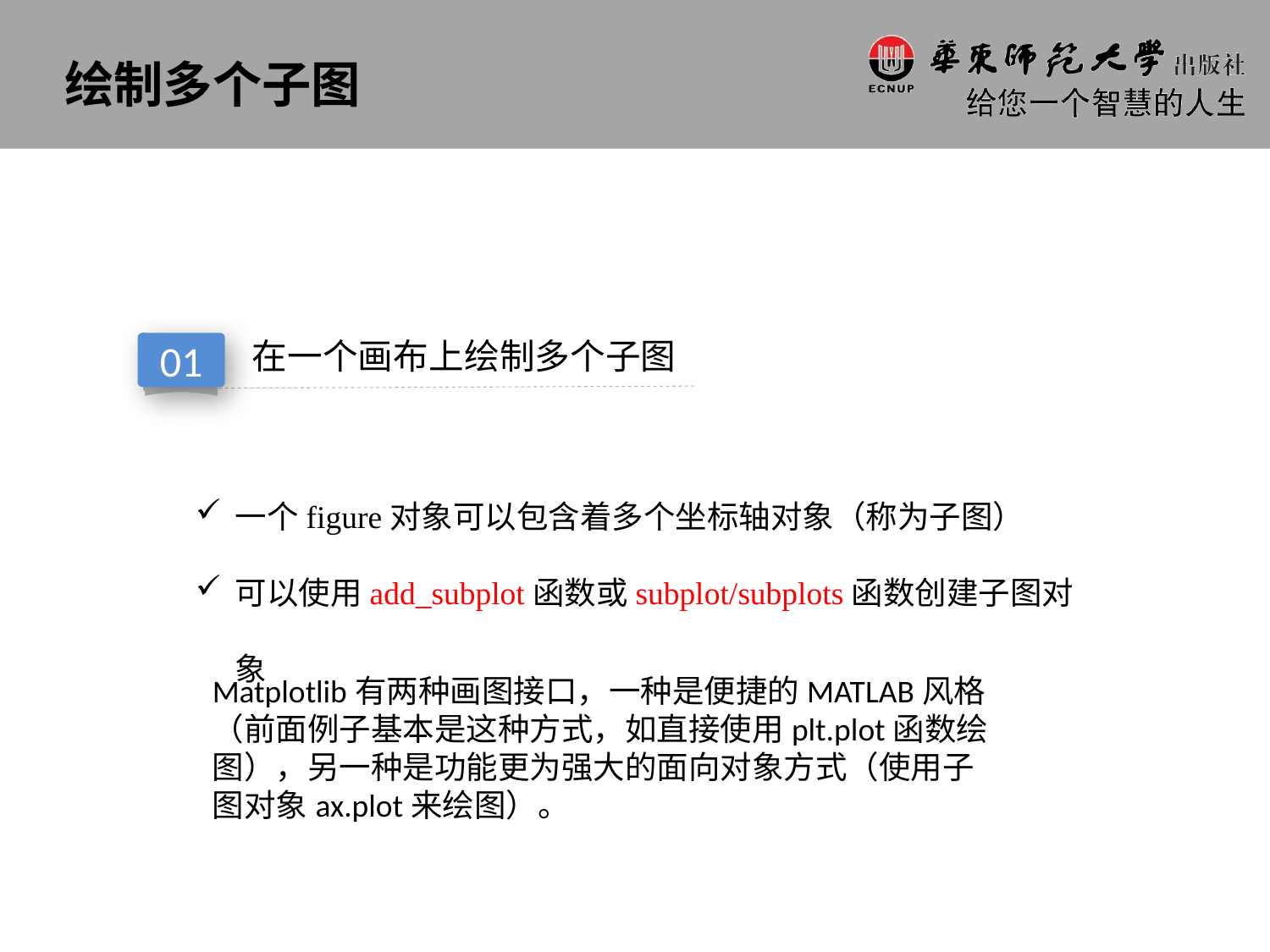

绘制多个子图

在一个画布上绘制多个子图
01

一个figure对象可以包含着多个坐标轴对象（称为子图）
可以使用add_subplot函数或subplot/subplots函数创建子图对象
Matplotlib有两种画图接口，一种是便捷的MATLAB风格（前面例子基本是这种方式，如直接使用plt.plot函数绘图），另一种是功能更为强大的面向对象方式（使用子图对象ax.plot来绘图）。